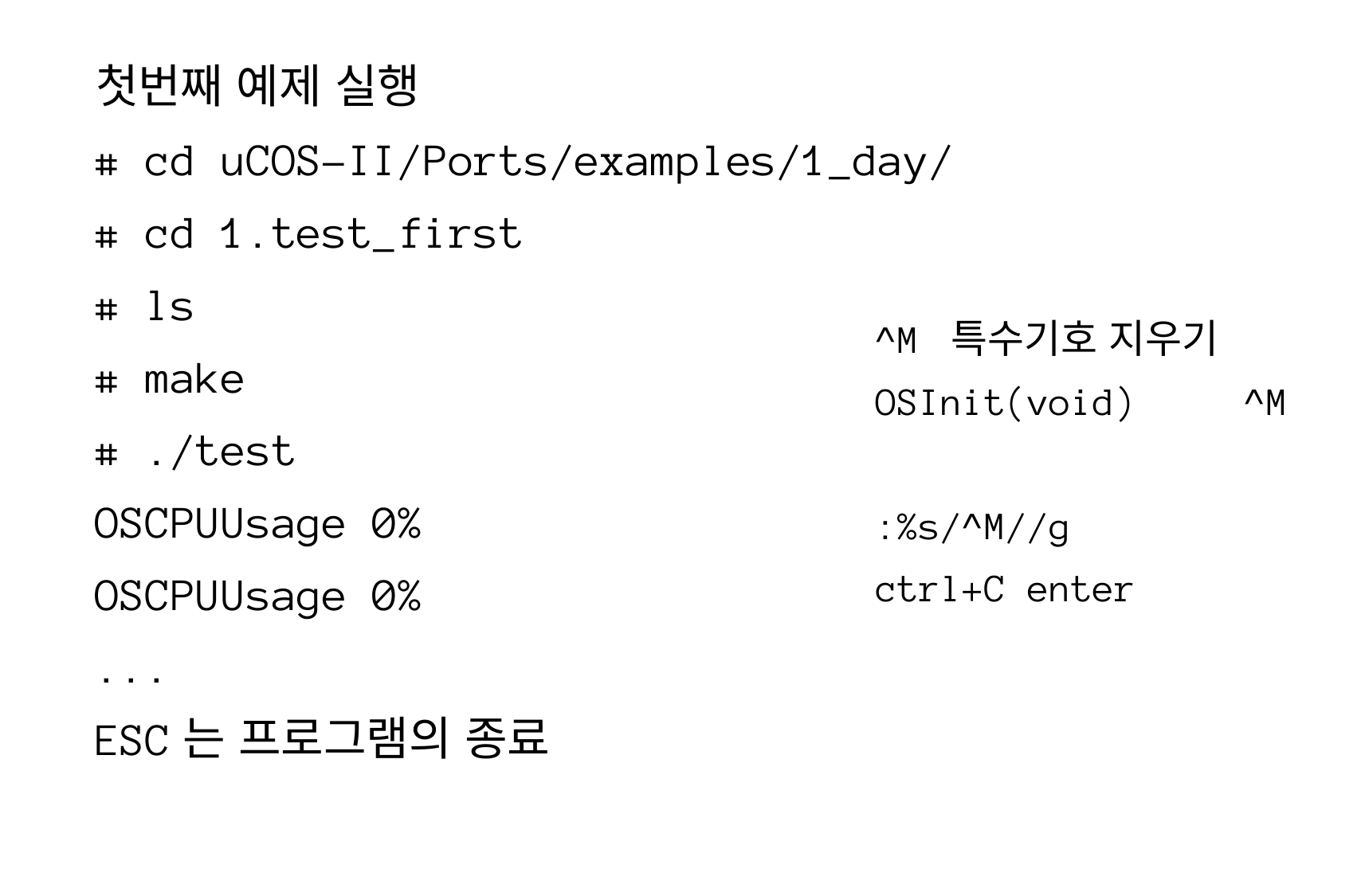

첫번째 예제 실행
# cd uCOS-II/Ports/examples/1_day/
# cd 1.test_first
# ls
# make
# ./test
OSCPUUsage 0%
OSCPUUsage 0%
...
ESC는 프로그램의 종료
^M 특수기호 지우기
OSInit(void)     ^M

:%s/^M//g
ctrl+C enter